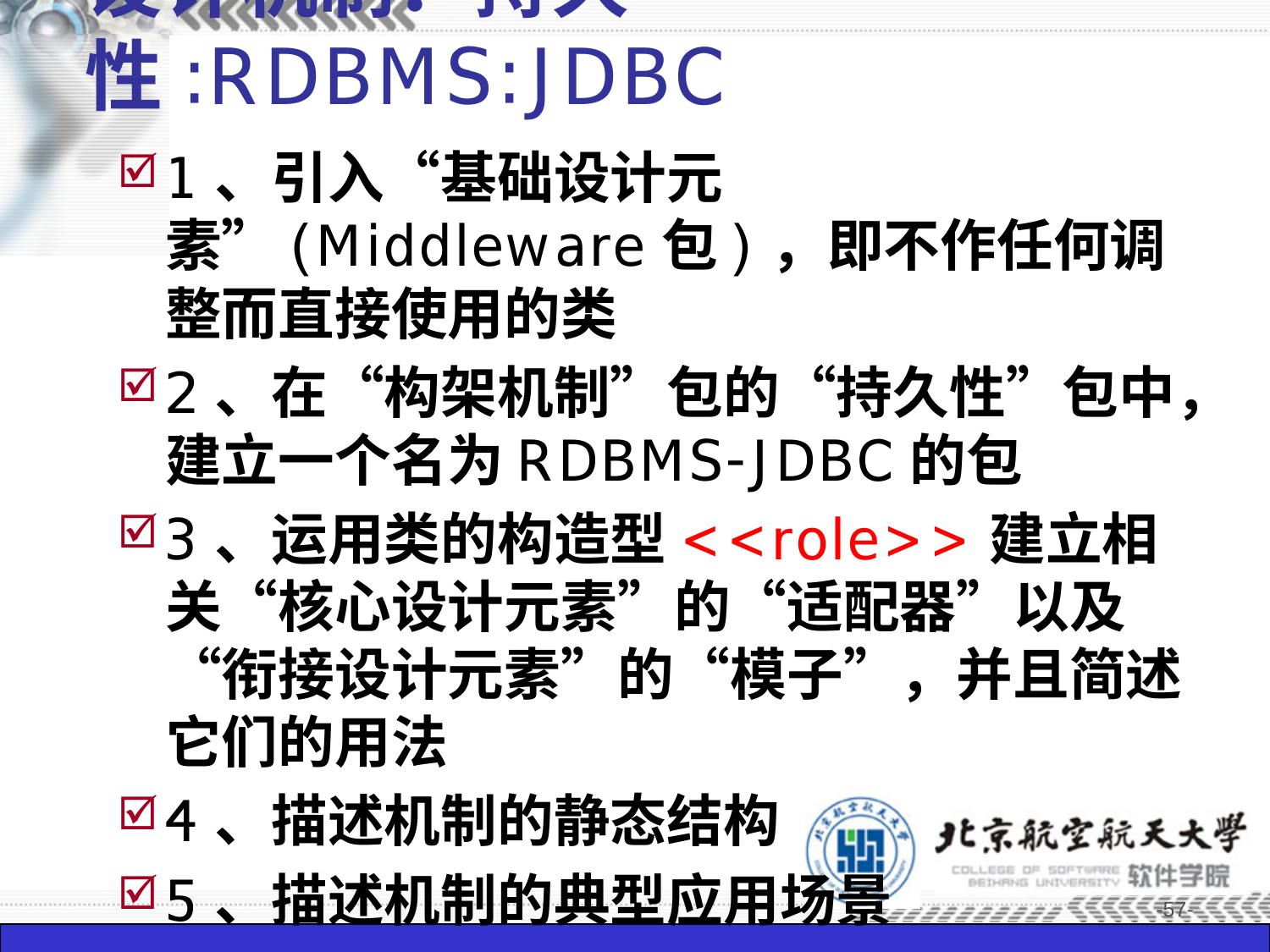

# 设计机制：持久性:RDBMS:JDBC
1、引入“基础设计元素”(Middleware包)，即不作任何调整而直接使用的类
2、在“构架机制”包的“持久性”包中，建立一个名为RDBMS-JDBC的包
3、运用类的构造型<<role>>建立相关“核心设计元素”的“适配器”以及“衔接设计元素”的“模子”，并且简述它们的用法
4、描述机制的静态结构
5、描述机制的典型应用场景
-57-